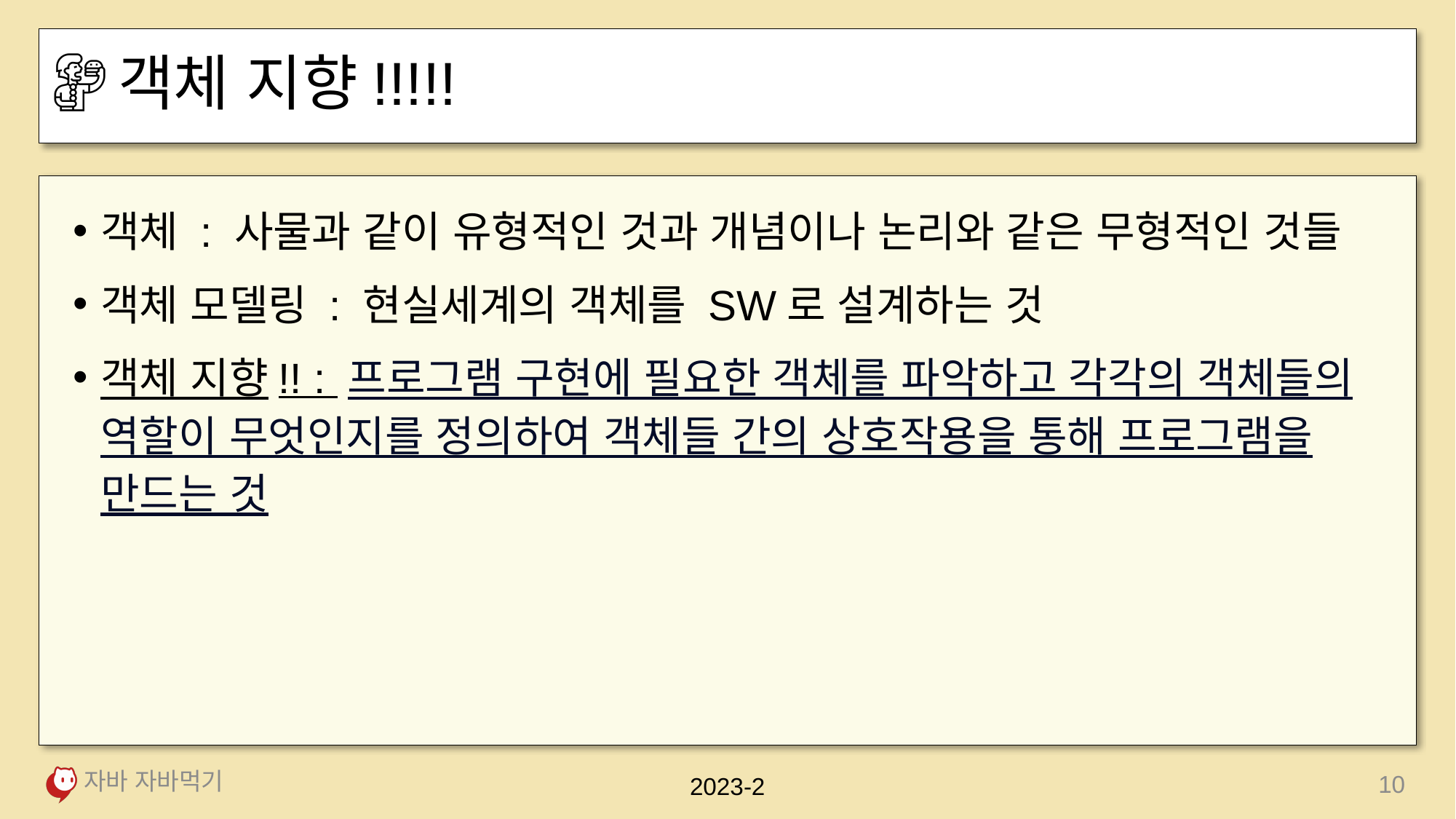

# 객체 지향!!!!!
객체 : 사물과 같이 유형적인 것과 개념이나 논리와 같은 무형적인 것들
객체 모델링 : 현실세계의 객체를 SW로 설계하는 것
객체 지향!! : 프로그램 구현에 필요한 객체를 파악하고 각각의 객체들의 역할이 무엇인지를 정의하여 객체들 간의 상호작용을 통해 프로그램을 만드는 것
자바 자바먹기
10